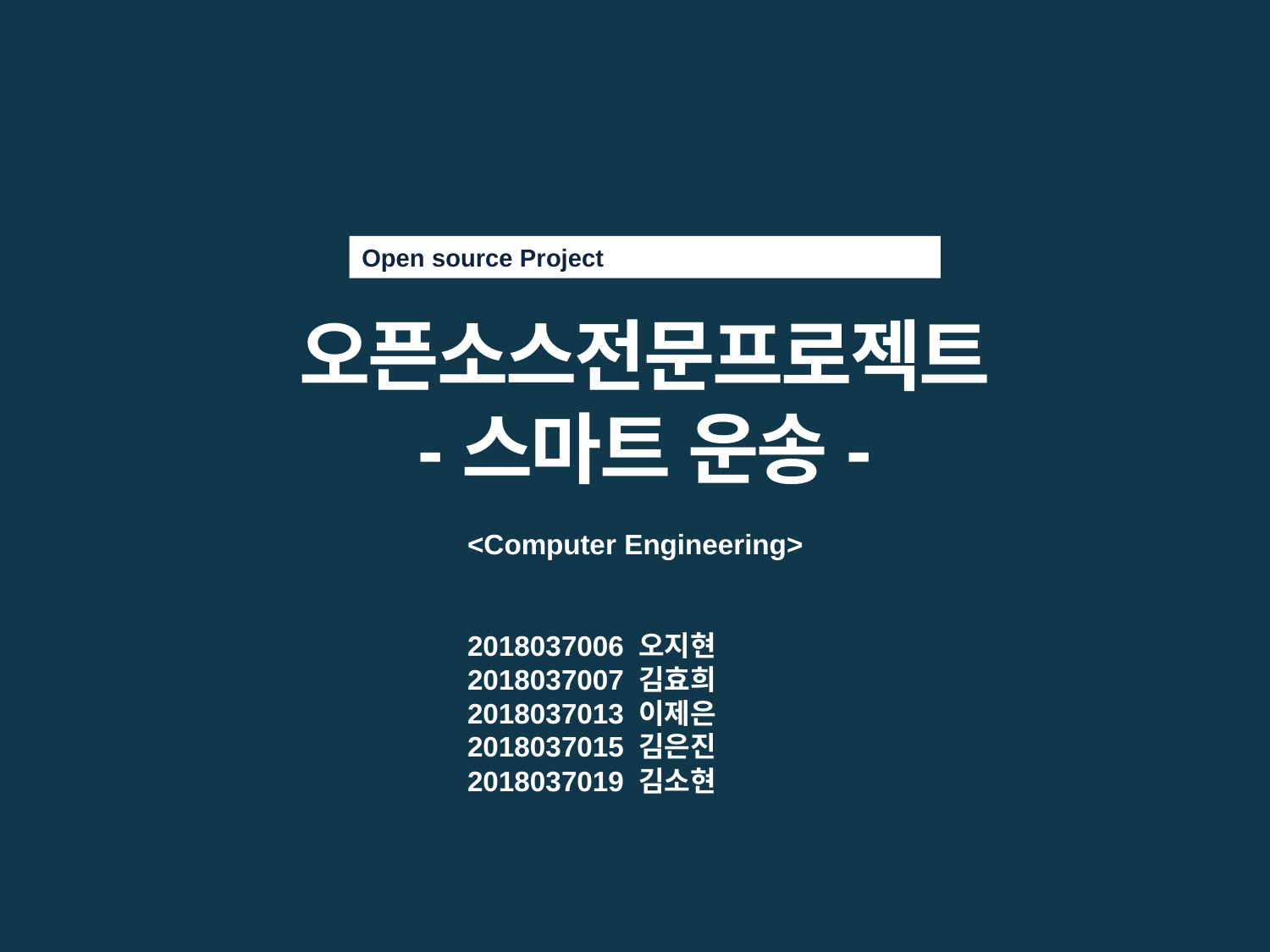

Open source Project
오픈소스전문프로젝트
-스마트 운송-
<Computer Engineering>

2018037006 오지현
2018037007 김효희
2018037013 이제은
2018037015 김은진
2018037019 김소현